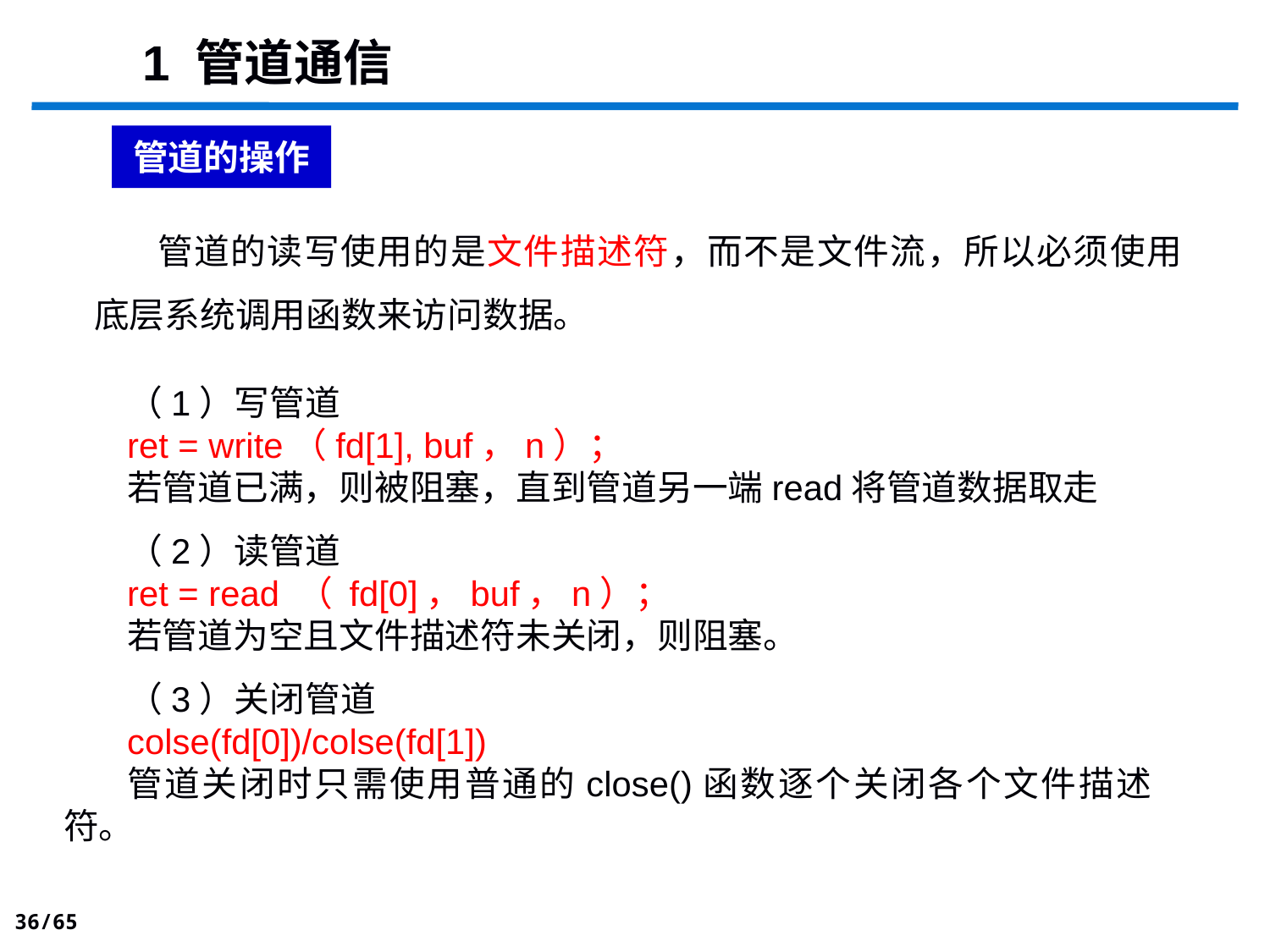

1 管道通信
管道的操作
管道的读写使用的是文件描述符，而不是文件流，所以必须使用底层系统调用函数来访问数据。
（1）写管道
ret = write（fd[1], buf，n）；
若管道已满，则被阻塞，直到管道另一端read将管道数据取走
（2）读管道
ret = read （ fd[0]，buf，n）；
若管道为空且文件描述符未关闭，则阻塞。
（3）关闭管道
colse(fd[0])/colse(fd[1])
管道关闭时只需使用普通的close()函数逐个关闭各个文件描述符。